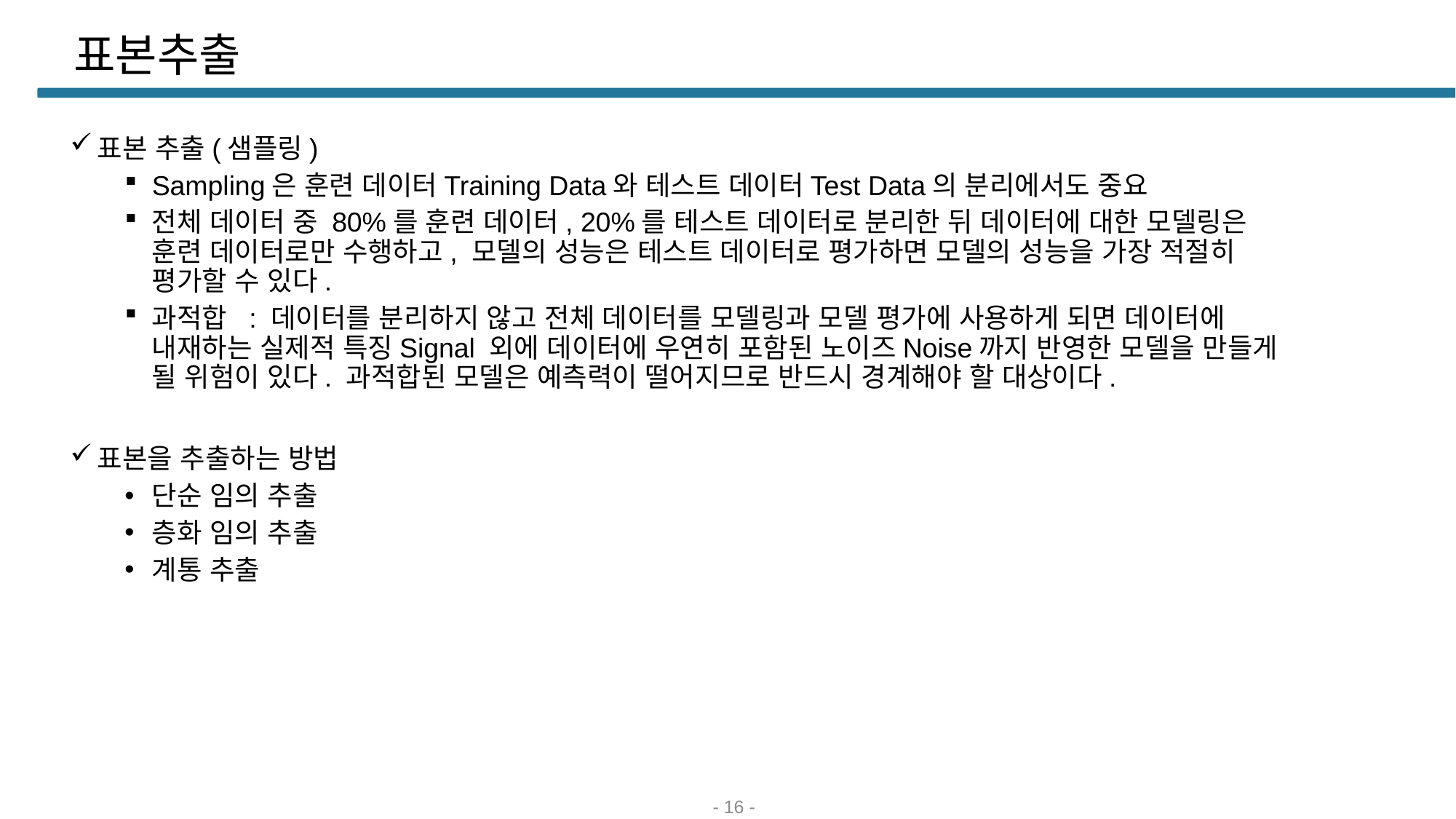

# 표본추출
표본 추출(샘플링)
Sampling은 훈련 데이터Training Data와 테스트 데이터Test Data의 분리에서도 중요
전체 데이터 중 80%를 훈련 데이터, 20%를 테스트 데이터로 분리한 뒤 데이터에 대한 모델링은 훈련 데이터로만 수행하고, 모델의 성능은 테스트 데이터로 평가하면 모델의 성능을 가장 적절히 평가할 수 있다.
과적합  : 데이터를 분리하지 않고 전체 데이터를 모델링과 모델 평가에 사용하게 되면 데이터에 내재하는 실제적 특징Signal 외에 데이터에 우연히 포함된 노이즈Noise까지 반영한 모델을 만들게 될 위험이 있다. 과적합된 모델은 예측력이 떨어지므로 반드시 경계해야 할 대상이다.

표본을 추출하는 방법
단순 임의 추출
층화 임의 추출
계통 추출
- 16 -